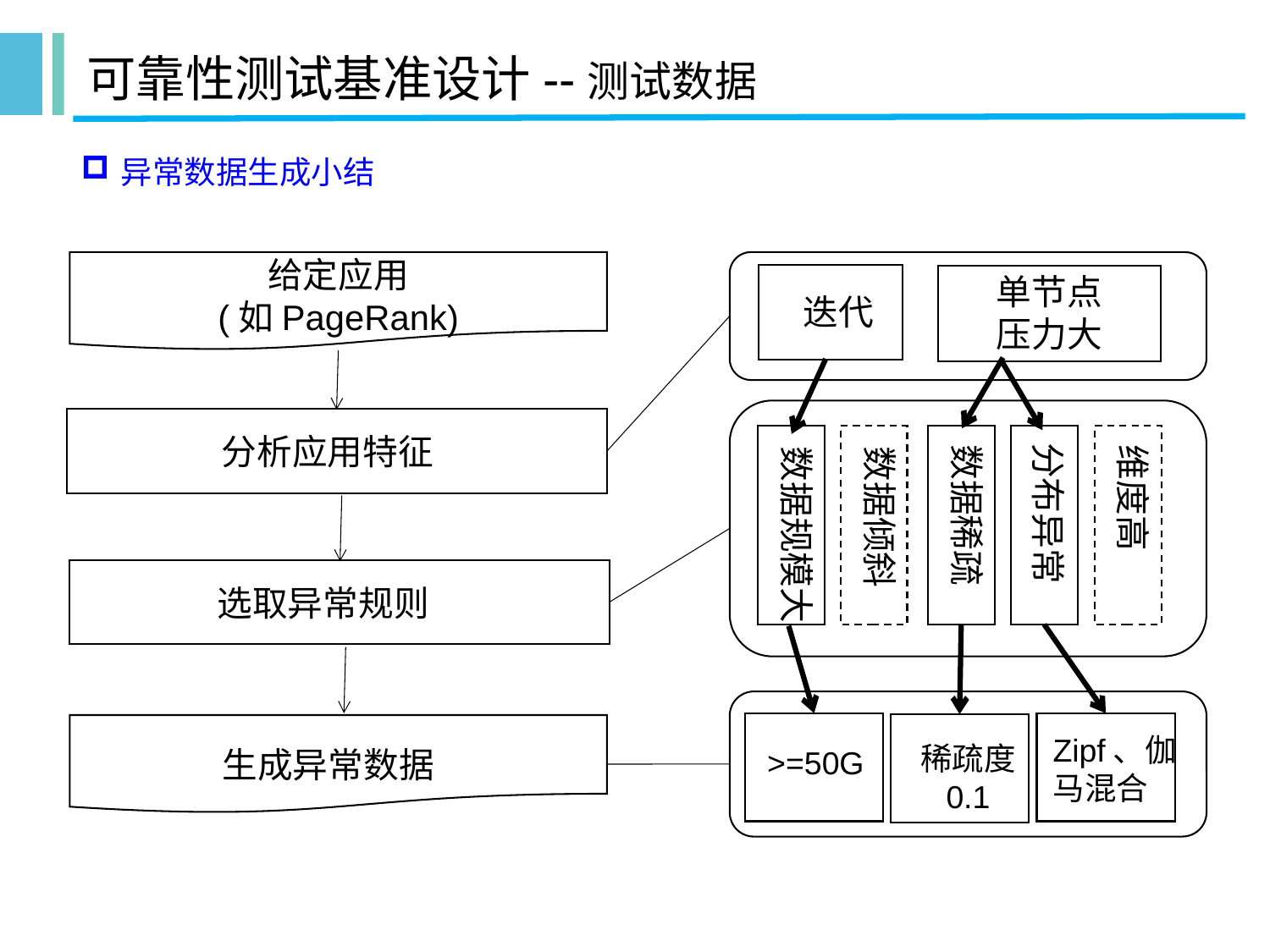

# 可靠性测试基准设计--测试数据
异常数据生成小结
给定应用
(如PageRank)

单节点
压力大

  迭代

数据规模大

分布异常

数据倾斜

数据稀疏

维度高

分析应用特征

选取异常规则

生成异常数据
Zipf、伽马混合
稀疏度
0.1
>=50G